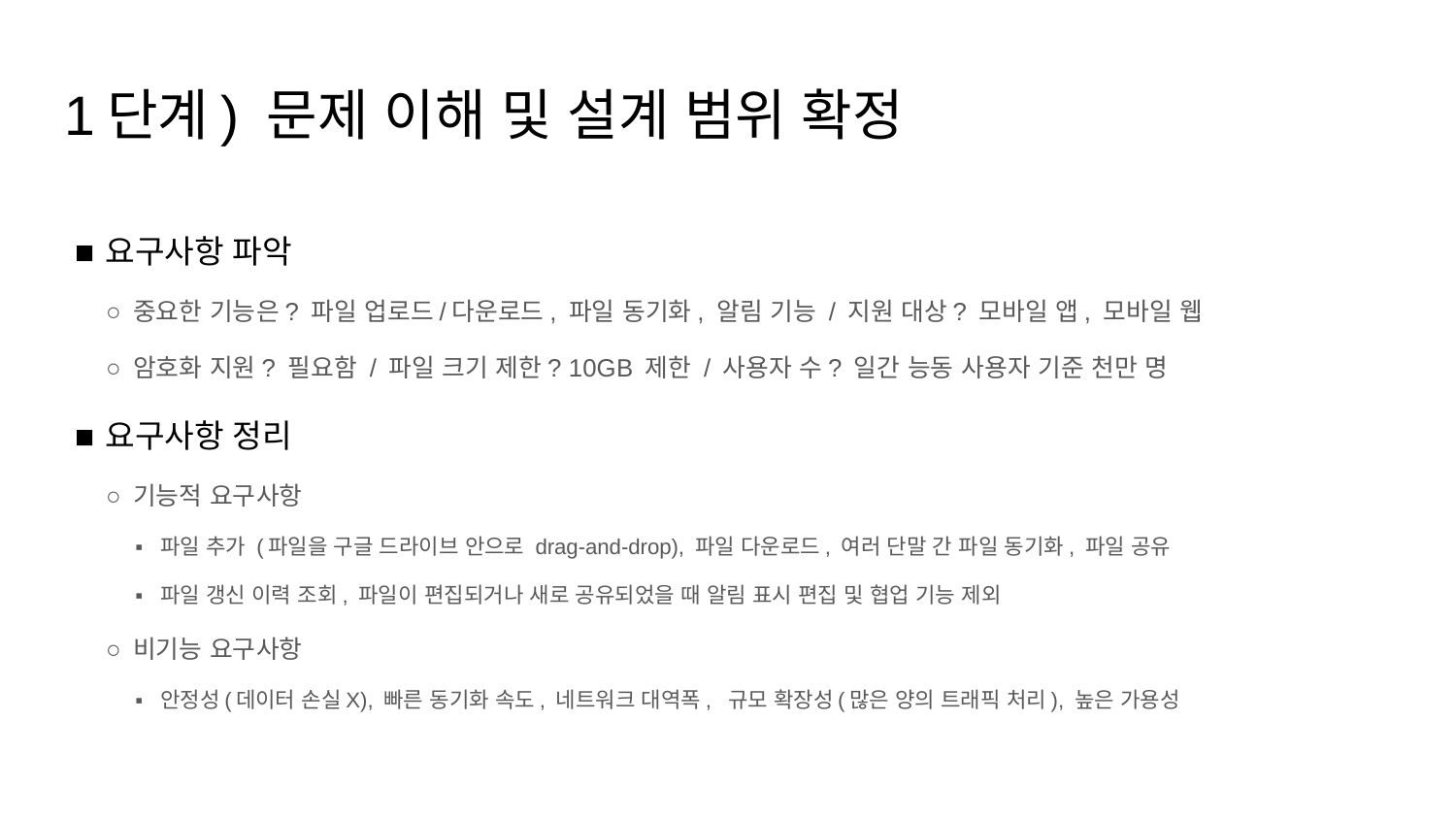

# 1단계) 문제 이해 및 설계 범위 확정
요구사항 파악
중요한 기능은? 파일 업로드/다운로드, 파일 동기화, 알림 기능 / 지원 대상? 모바일 앱, 모바일 웹
암호화 지원? 필요함 / 파일 크기 제한? 10GB 제한 / 사용자 수? 일간 능동 사용자 기준 천만 명
요구사항 정리
기능적 요구사항
파일 추가 (파일을 구글 드라이브 안으로 drag-and-drop), 파일 다운로드, 여러 단말 간 파일 동기화, 파일 공유
파일 갱신 이력 조회, 파일이 편집되거나 새로 공유되었을 때 알림 표시 편집 및 협업 기능 제외
비기능 요구사항
안정성(데이터 손실X), 빠른 동기화 속도, 네트워크 대역폭,  규모 확장성(많은 양의 트래픽 처리), 높은 가용성